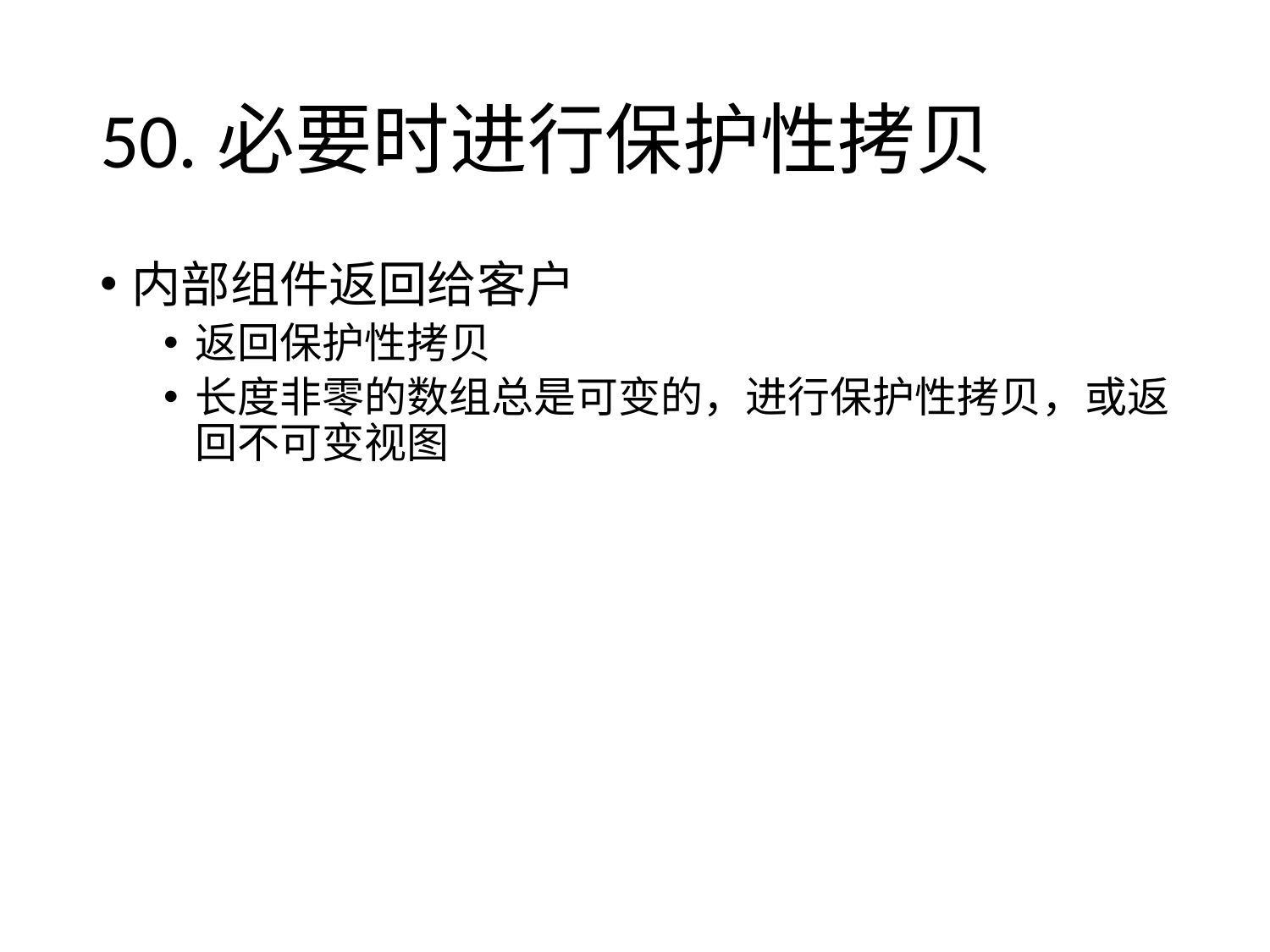

# 50.必要时进行保护性拷贝
内部组件返回给客户
返回保护性拷贝
长度非零的数组总是可变的，进行保护性拷贝，或返回不可变视图